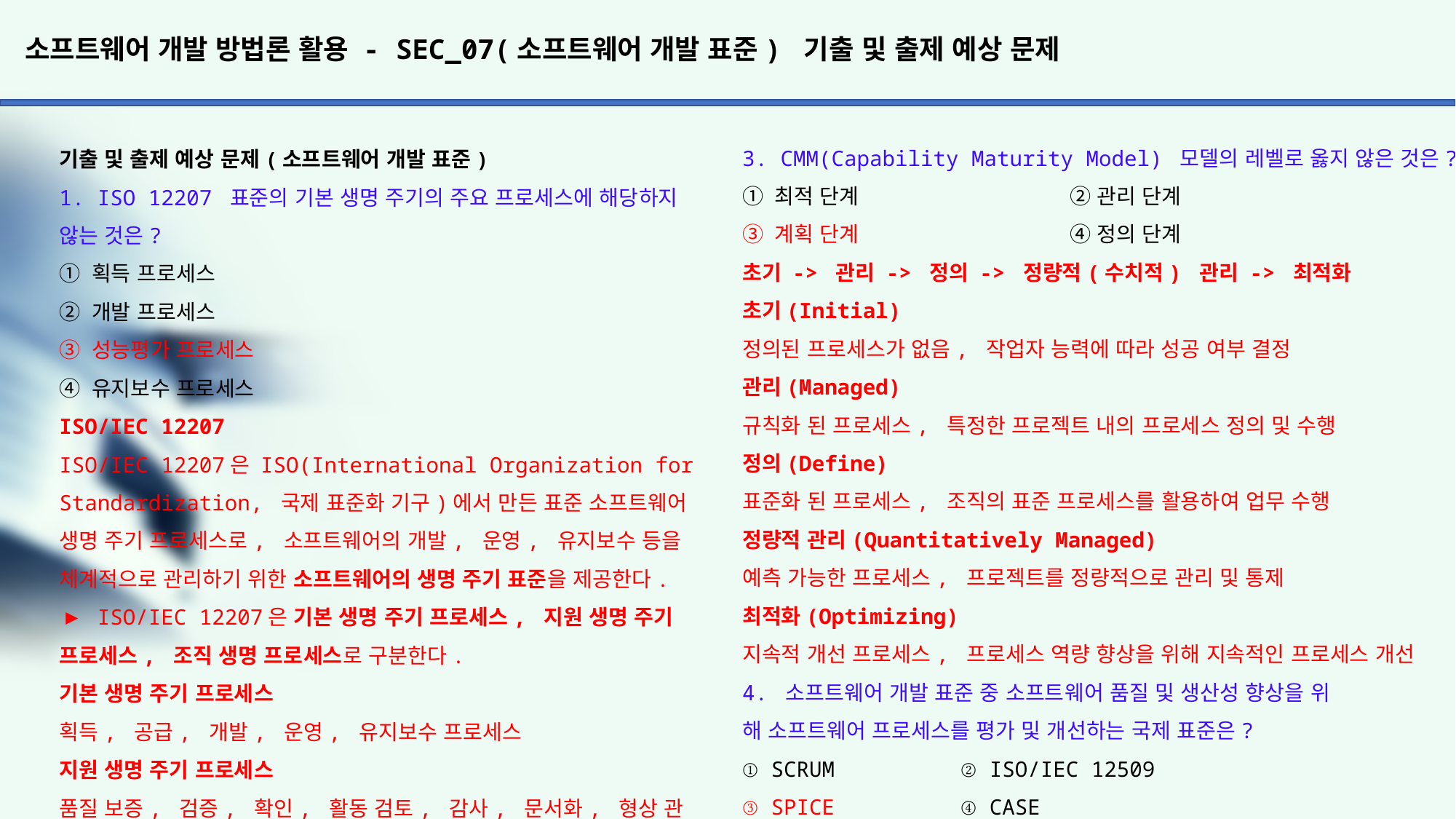

# 소프트웨어 개발 방법론 활용 - SEC_07(소프트웨어 개발 표준) 기출 및 출제 예상 문제
3. CMM(Capability Maturity Model) 모델의 레벨로 옳지 않은 것은?
① 최적 단계		② 관리 단계
③ 계획 단계		④ 정의 단계
초기 -> 관리 -> 정의 -> 정량적(수치적) 관리 -> 최적화
초기(Initial)
정의된 프로세스가 없음, 작업자 능력에 따라 성공 여부 결정
관리(Managed)
규칙화 된 프로세스, 특정한 프로젝트 내의 프로세스 정의 및 수행
정의(Define)
표준화 된 프로세스, 조직의 표준 프로세스를 활용하여 업무 수행
정량적 관리(Quantitatively Managed)
예측 가능한 프로세스, 프로젝트를 정량적으로 관리 및 통제
최적화(Optimizing)
지속적 개선 프로세스, 프로세스 역량 향상을 위해 지속적인 프로세스 개선
4. 소프트웨어 개발 표준 중 소프트웨어 품질 및 생산성 향상을 위
해 소프트웨어 프로세스를 평가 및 개선하는 국제 표준은?
① SCRUM		② ISO/IEC 12509
③ SPICE		④ CASE
SPICE(Software Process Improvement and Capability dEtermination)
SPICE(소프트웨어 처리 개선 및 능력 평가 기준)는 정보 시스템 분야
에서 소프트웨어 품질 및 생산성 향상을 위해 소프트웨어 프로세스를
평가 및 개선하는 국제 표준으로, 공식적 명칭은 ISO/IEC 15504이다.
▶ SPICE의 목적
- 프로세스 개선을 위해 개발 기관이 스스로 평가하는 것
- 기관에서 지정한 요구조건의 만족 여부를 개발 조직이 스스로 평가
하는 것
- 계약 체결을 위해 수탁 기관의 프로세스를 평가하는 것
▶ SPICE는 5개의 프로세스 범주와 40개의 세부 프로세스로 구성된다.
▶ SPICE는 프로세스 수행 능력 단계를 불완전, 수행, 관리, 확립, 예측, 최적화의 6단계로 구분된다.
기출 및 출제 예상 문제(소프트웨어 개발 표준)
1. ISO 12207 표준의 기본 생명 주기의 주요 프로세스에 해당하지 않는 것은?
① 획득 프로세스
② 개발 프로세스
③ 성능평가 프로세스
④ 유지보수 프로세스
ISO/IEC 12207
ISO/IEC 12207은 ISO(International Organization for Standardization, 국제 표준화 기구)에서 만든 표준 소프트웨어 생명 주기 프로세스로, 소프트웨어의 개발, 운영, 유지보수 등을
체계적으로 관리하기 위한 소프트웨어의 생명 주기 표준을 제공한다.
▶ ISO/IEC 12207은 기본 생명 주기 프로세스, 지원 생명 주기 프로세스, 조직 생명 프로세스로 구분한다.
기본 생명 주기 프로세스
획득, 공급, 개발, 운영, 유지보수 프로세스
지원 생명 주기 프로세스
품질 보증, 검증, 확인, 활동 검토, 감사, 문서화, 형상 관리, 문제 해결 프로세스
조직 생명 주기 프로세스
관리, 기반 구조, 훈련, 개선 프로세스
2. SPICE 모델의 프로세스 수행 능력 수준의 단계별 설명이 틀린 것은?
① 수준 7 - 미완성 단계		② 수준 5 - 최적화 단계
③ 수준 4 - 예측 단계 		④ 수준 3 - 확립 단계
SPICE 수준(Level)은 0~6단계까지만 존재한다.
단계
수준 0 – 불완전(Incomplete)
프로세스가 구현되지 않았거나 목적을 달성하지 못한 단계이다.
수준 1 – 수행(Performed)
프로세스가 수행되고 목적이 달성된 단계이다.
수준 2 – 관리(Managed)
정의된 자원의 한도 내에서 그 프로세스가 작업 산출물을 인도하는 단계이다.
수준 3 – 확립(Established)
소프트웨어 공학 원칙에 기반하여 정의된 프로세스가 수행되는 단계이다.
수준 4 – 예측(Predictable)
프로세스가 목적 달성을 위해서 통제되고, 양적인 측정을 통해서 일관되게 수행되는 단계이다.
수준 5 – 최적화(Optimizing)
프로세스 수행을 최적화 하고, 지속적인 개선을 통해 업무 목적을
만족시키는 단계이다.